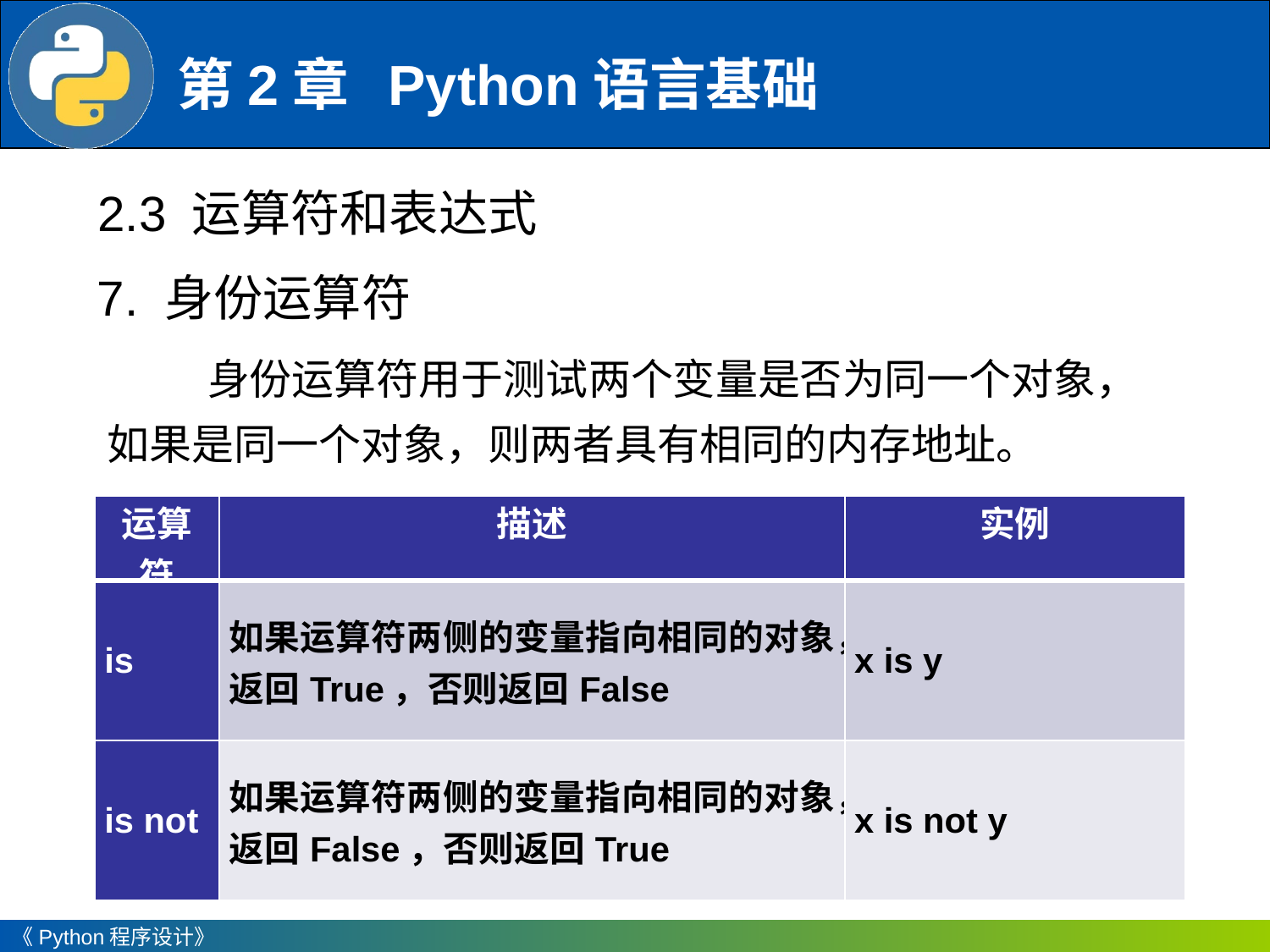

2.3 运算符和表达式
7. 身份运算符
身份运算符用于测试两个变量是否为同一个对象，如果是同一个对象，则两者具有相同的内存地址。
| 运算符 | 描述 | 实例 |
| --- | --- | --- |
| is | 如果运算符两侧的变量指向相同的对象，返回True，否则返回False | x is y |
| is not | 如果运算符两侧的变量指向相同的对象，返回False，否则返回True | x is not y |